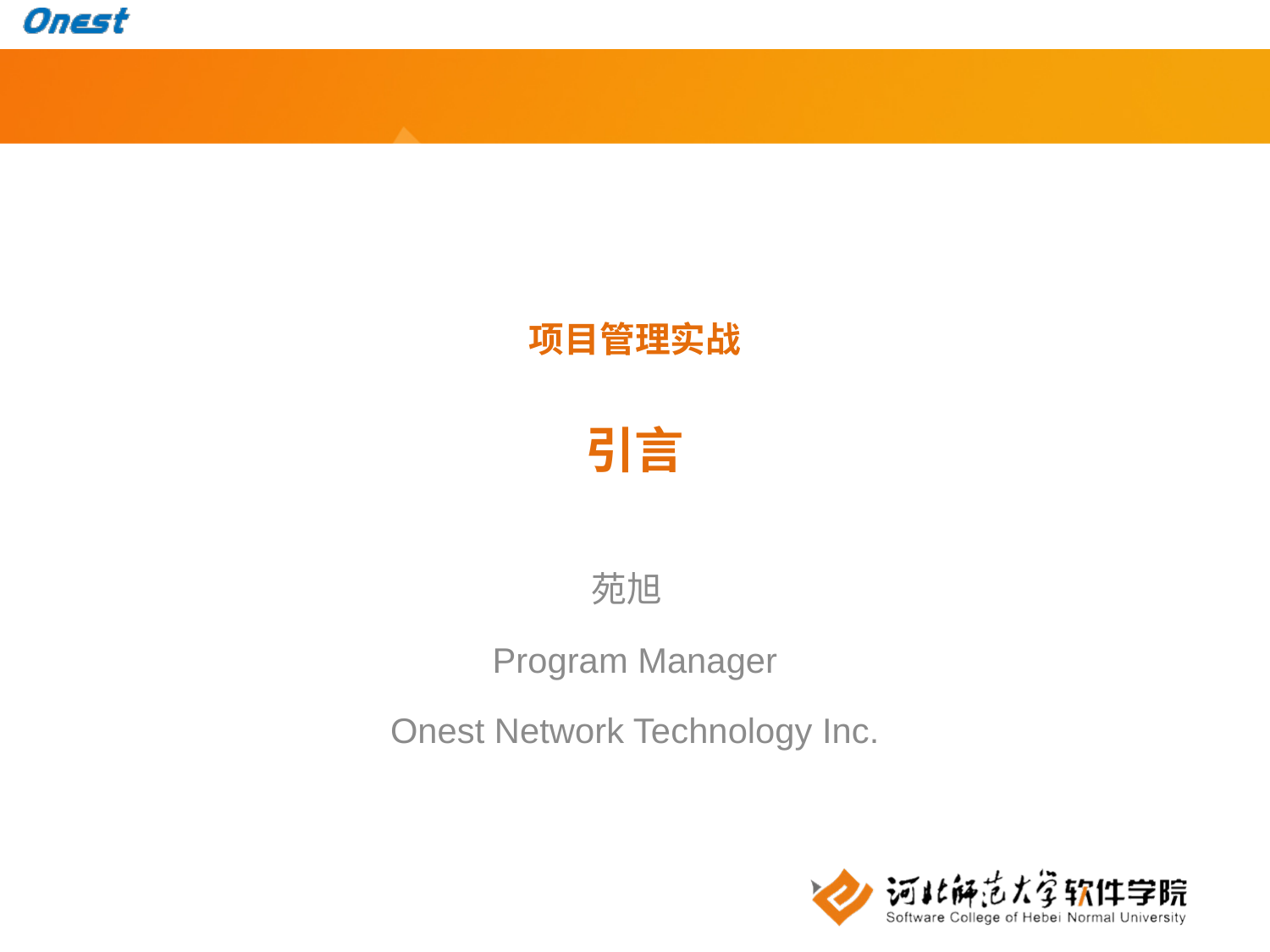

# 项目管理实战 引言
苑旭
Program Manager
Onest Network Technology Inc.